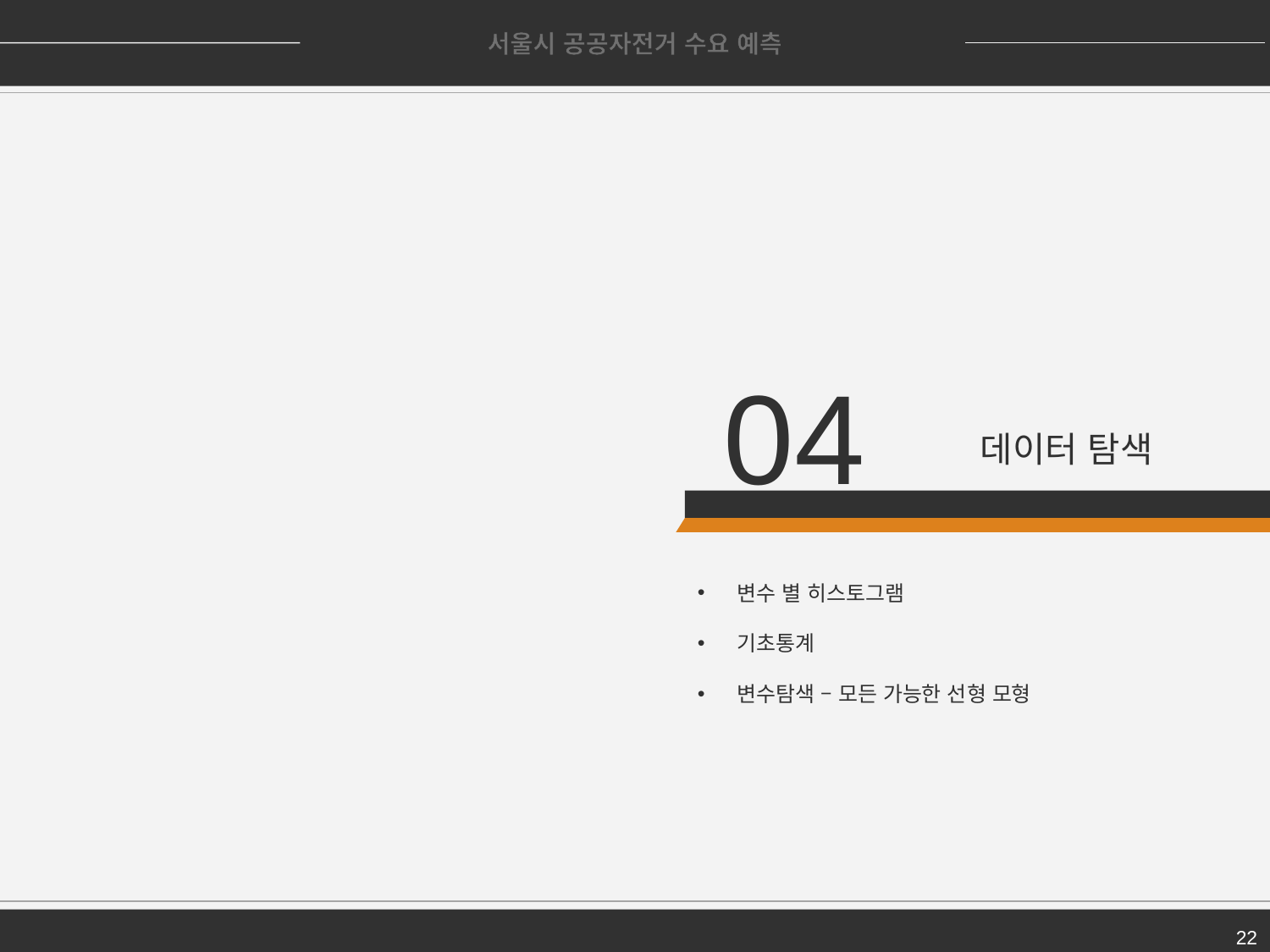

서울시 공공자전거 수요 예측
04
데이터 탐색

변수 별 히스토그램

기초통계

변수탐색 – 모든 가능한 선형 모형

22